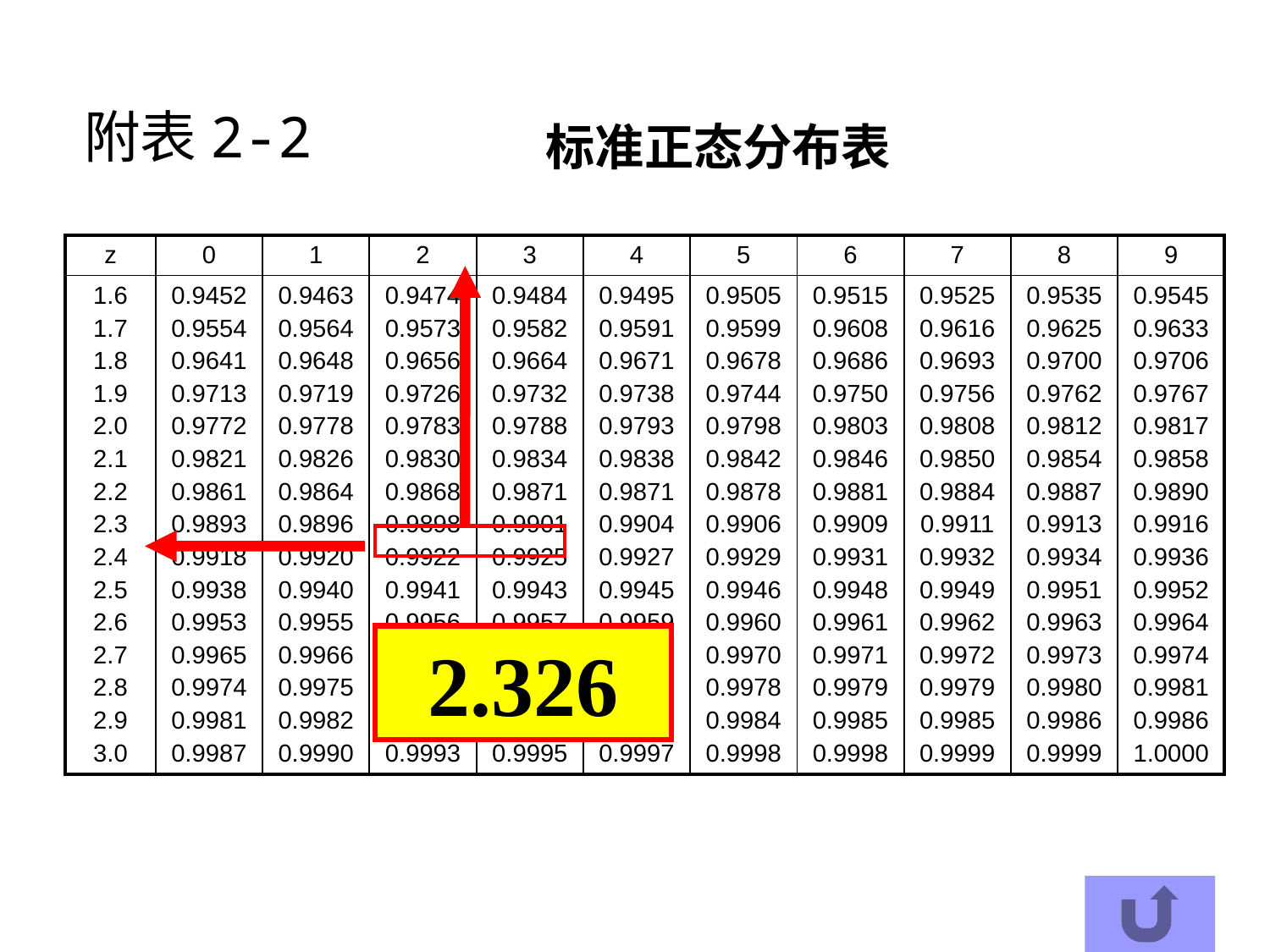

# 附表2-2
标准正态分布表
| z | 0 | 1 | 2 | 3 | 4 | 5 | 6 | 7 | 8 | 9 |
| --- | --- | --- | --- | --- | --- | --- | --- | --- | --- | --- |
| 1.6 1.7 1.8 1.9 2.0 2.1 2.2 2.3 2.4 2.5 2.6 2.7 2.8 2.9 3.0 | 0.9452 0.9554 0.9641 0.9713 0.9772 0.9821 0.9861 0.9893 0.9918 0.9938 0.9953 0.9965 0.9974 0.9981 0.9987 | 0.9463 0.9564 0.9648 0.9719 0.9778 0.9826 0.9864 0.9896 0.9920 0.9940 0.9955 0.9966 0.9975 0.9982 0.9990 | 0.9474 0.9573 0.9656 0.9726 0.9783 0.9830 0.9868 0.9898 0.9922 0.9941 0.9956 0.9967 0.9976 0.9982 0.9993 | 0.9484 0.9582 0.9664 0.9732 0.9788 0.9834 0.9871 0.9901 0.9925 0.9943 0.9957 0.9968 0.9977 0.9983 0.9995 | 0.9495 0.9591 0.9671 0.9738 0.9793 0.9838 0.9871 0.9904 0.9927 0.9945 0.9959 0.9969 0.9977 0.9984 0.9997 | 0.9505 0.9599 0.9678 0.9744 0.9798 0.9842 0.9878 0.9906 0.9929 0.9946 0.9960 0.9970 0.9978 0.9984 0.9998 | 0.9515 0.9608 0.9686 0.9750 0.9803 0.9846 0.9881 0.9909 0.9931 0.9948 0.9961 0.9971 0.9979 0.9985 0.9998 | 0.9525 0.9616 0.9693 0.9756 0.9808 0.9850 0.9884 0.9911 0.9932 0.9949 0.9962 0.9972 0.9979 0.9985 0.9999 | 0.9535 0.9625 0.9700 0.9762 0.9812 0.9854 0.9887 0.9913 0.9934 0.9951 0.9963 0.9973 0.9980 0.9986 0.9999 | 0.9545 0.9633 0.9706 0.9767 0.9817 0.9858 0.9890 0.9916 0.9936 0.9952 0.9964 0.9974 0.9981 0.9986 1.0000 |

2.326